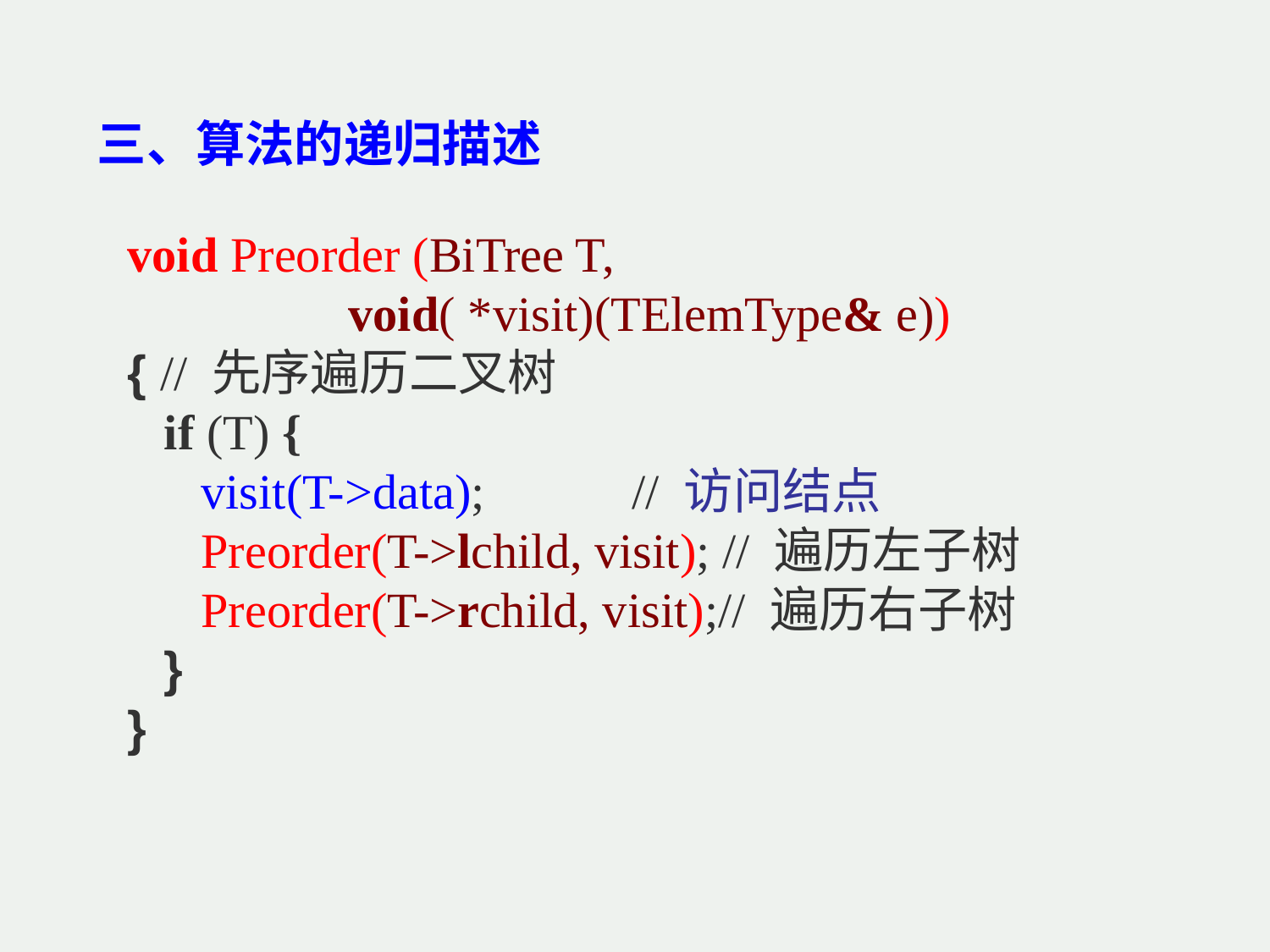

三、算法的递归描述
void Preorder (BiTree T,
                  void( *visit)(TElemType& e))
{ // 先序遍历二叉树
   if (T) {
      visit(T->data);            // 访问结点
      Preorder(T->lchild, visit); // 遍历左子树
      Preorder(T->rchild, visit);// 遍历右子树
   }
}